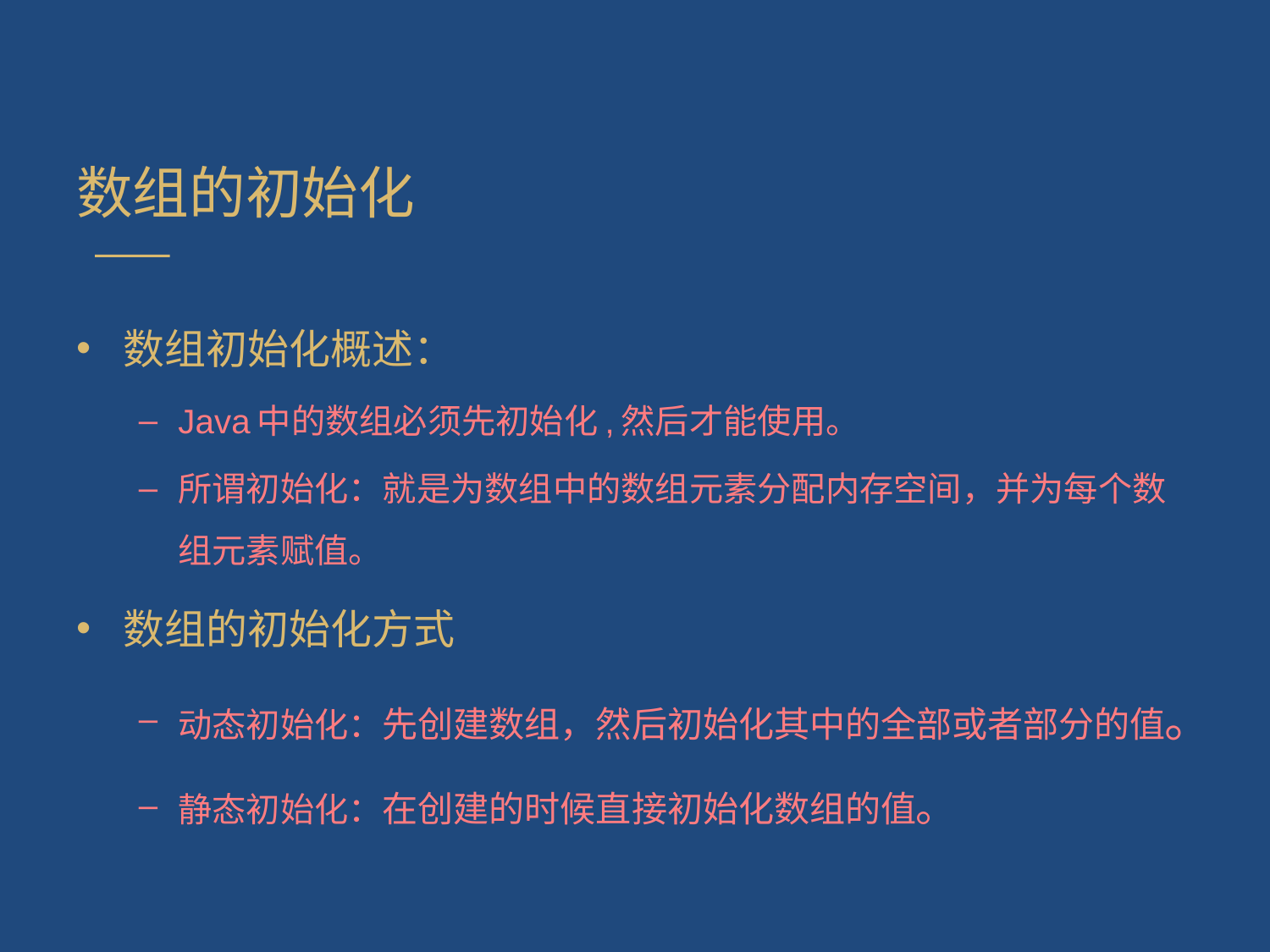

# 数组的初始化
数组初始化概述：
Java中的数组必须先初始化,然后才能使用。
所谓初始化：就是为数组中的数组元素分配内存空间，并为每个数组元素赋值。
数组的初始化方式
动态初始化：先创建数组，然后初始化其中的全部或者部分的值。
静态初始化：在创建的时候直接初始化数组的值。